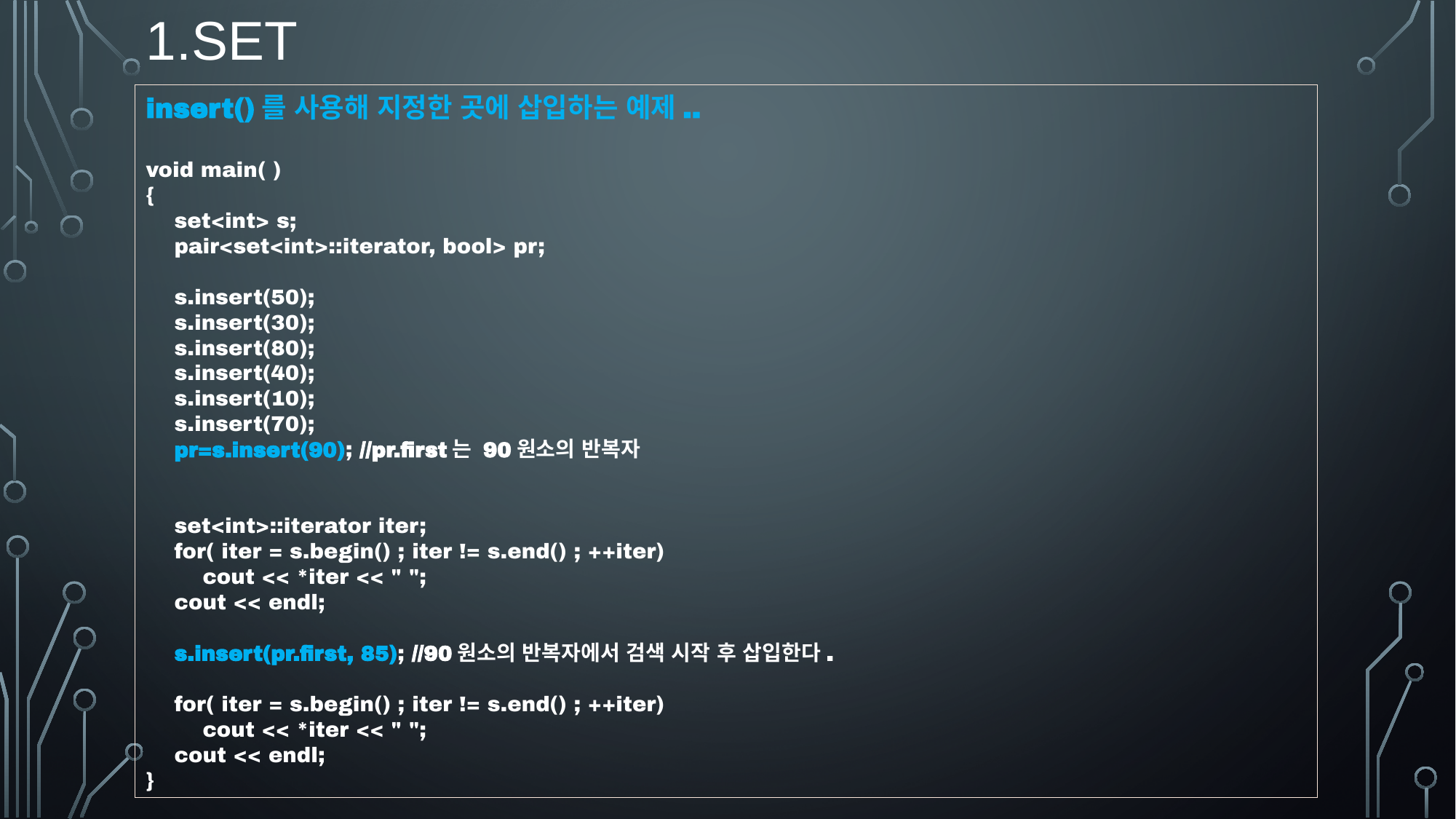

# 1.set
insert()를 사용해 지정한 곳에 삽입하는 예제..

void main( )
{
    set<int> s;
    pair<set<int>::iterator, bool> pr;

    s.insert(50);
    s.insert(30);
    s.insert(80);
    s.insert(40);
    s.insert(10);
    s.insert(70);
    pr=s.insert(90); //pr.first는 90원소의 반복자

    set<int>::iterator iter;
    for( iter = s.begin() ; iter != s.end() ; ++iter)
        cout << *iter << " ";
    cout << endl;

    s.insert(pr.first, 85); //90원소의 반복자에서 검색 시작 후 삽입한다.

    for( iter = s.begin() ; iter != s.end() ; ++iter)
        cout << *iter << " ";
    cout << endl;
}